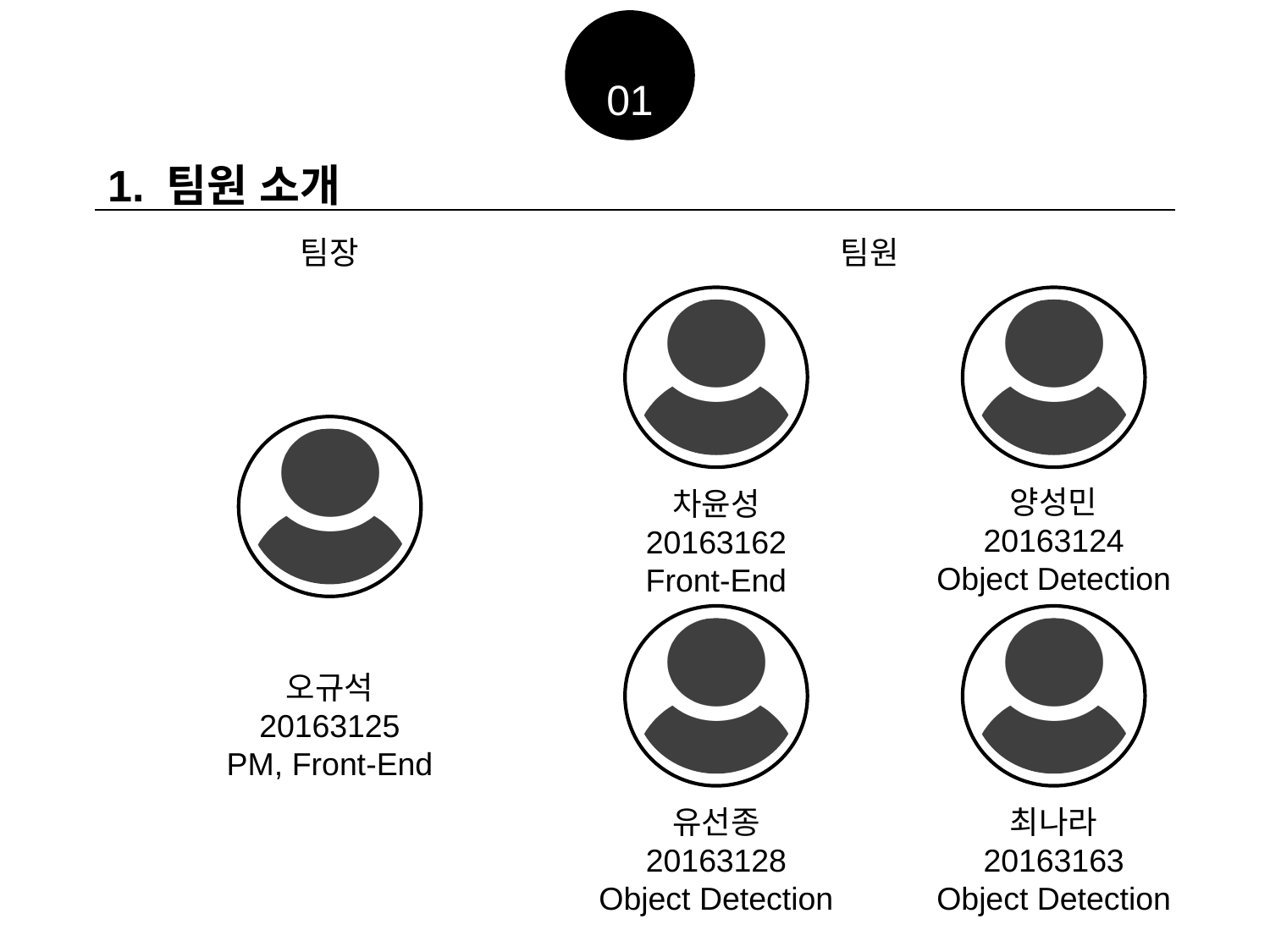

01
| 1. 팀원 소개 |
| --- |
팀장
팀원

양성민
20163124
Object Detection
차윤성
20163162
Front-End

오규석
20163125
PM, Front-End
유선종
20163128
Object Detection
최나라
20163163
Object Detection